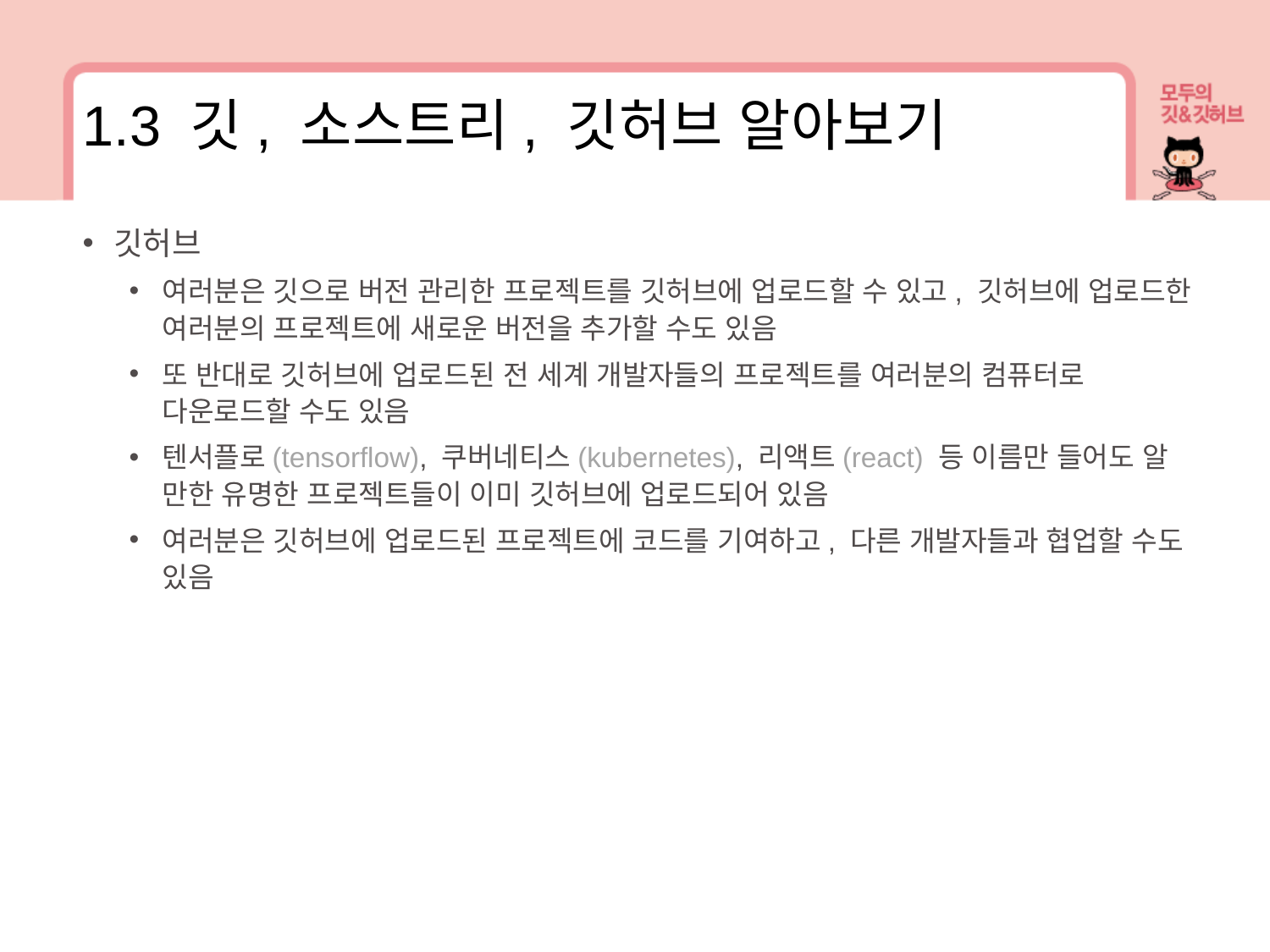

1.3 깃, 소스트리, 깃허브 알아보기
깃허브
여러분은 깃으로 버전 관리한 프로젝트를 깃허브에 업로드할 수 있고, 깃허브에 업로드한 여러분의 프로젝트에 새로운 버전을 추가할 수도 있음
또 반대로 깃허브에 업로드된 전 세계 개발자들의 프로젝트를 여러분의 컴퓨터로 다운로드할 수도 있음
텐서플로(tensorflow), 쿠버네티스(kubernetes), 리액트(react) 등 이름만 들어도 알 만한 유명한 프로젝트들이 이미 깃허브에 업로드되어 있음
여러분은 깃허브에 업로드된 프로젝트에 코드를 기여하고, 다른 개발자들과 협업할 수도 있음